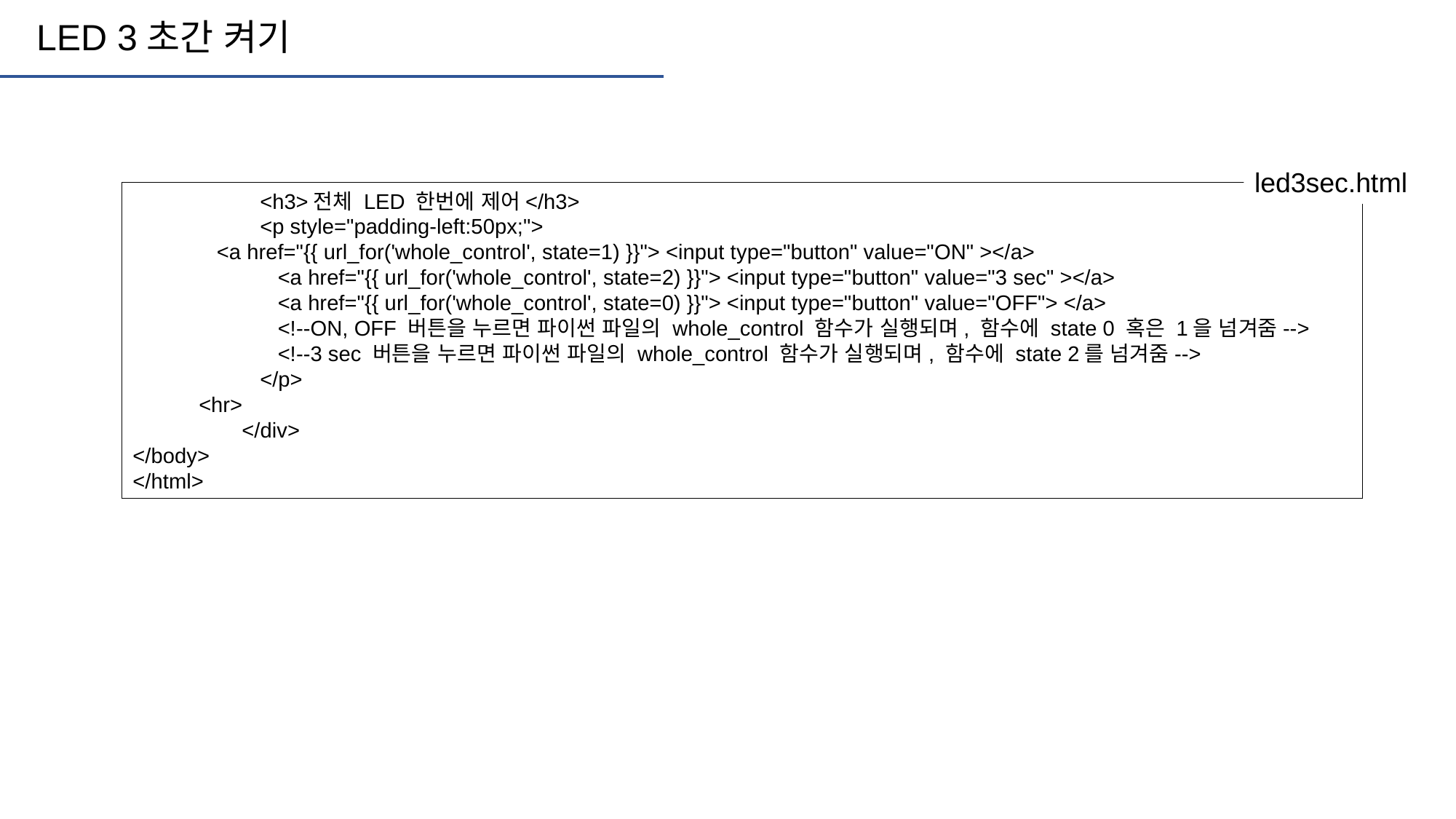

LED 3초간 켜기
led3sec.html
	   <h3>전체 LED 한번에 제어</h3>
	   <p style="padding-left:50px;">
              <a href="{{ url_for('whole_control', state=1) }}"> <input type="button" value="ON" ></a>
	      <a href="{{ url_for('whole_control', state=2) }}"> <input type="button" value="3 sec" ></a>
	      <a href="{{ url_for('whole_control', state=0) }}"> <input type="button" value="OFF"> </a>
	      <!--ON, OFF 버튼을 누르면 파이썬 파일의 whole_control 함수가 실행되며, 함수에 state 0 혹은 1을 넘겨줌-->
	      <!--3 sec 버튼을 누르면 파이썬 파일의 whole_control 함수가 실행되며, 함수에 state 2를 넘겨줌-->
	   </p>
           <hr>
	</div>
</body>
</html>